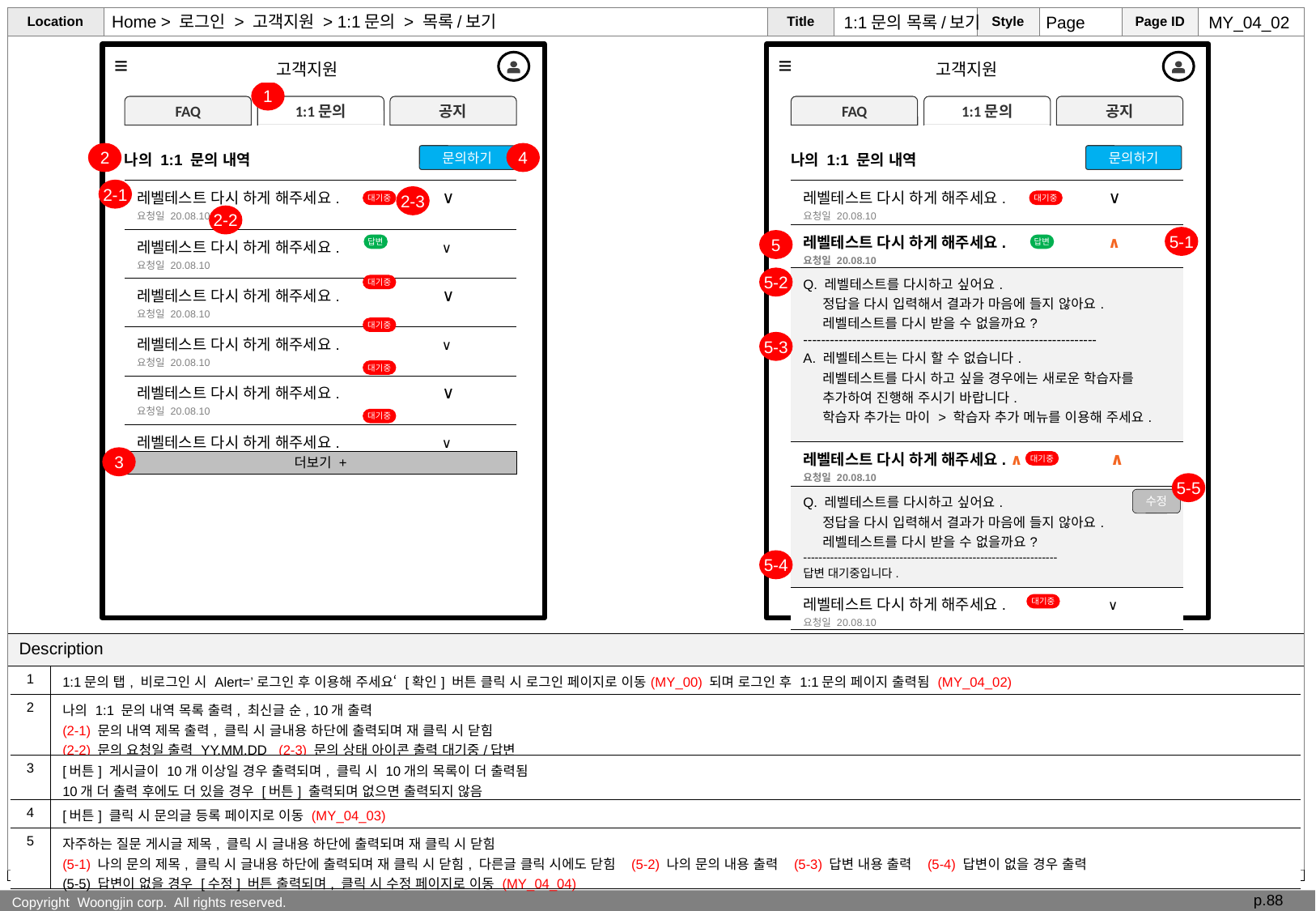

# Home > 로그인 > 고객지원 > 1:1문의 > 목록/보기
1:1문의 목록/보기
Page
MY_04_02
고객지원
|  | 고객지원 |
| --- | --- |
|  | 고객지원 |
| --- | --- |
1
FAQ
1:1문의
공지
FAQ
1:1문의
공지
2
4
문의하기
문의하기
나의 1:1 문의 내역
나의 1:1 문의 내역
2-1
| 레벨테스트 다시 하게 해주세요. ∨ 요청일 20.08.10 |
| --- |
| 레벨테스트 다시 하게 해주세요. ∨ 요청일 20.08.10 |
| 레벨테스트 다시 하게 해주세요. ∨ 요청일 20.08.10 |
| 레벨테스트 다시 하게 해주세요. ∨ 요청일 20.08.10 |
| 레벨테스트 다시 하게 해주세요. ∨ 요청일 20.08.10 |
| 레벨테스트 다시 하게 해주세요. ∨ 요청일 20.08.10 |
| 레벨테스트 다시 하게 해주세요. ∨ 요청일 20.08.10 |
| --- |
| 레벨테스트 다시 하게 해주세요. ∧ 요청일 20.08.10 |
| Q. 레벨테스트를 다시하고 싶어요. 정답을 다시 입력해서 결과가 마음에 들지 않아요. 레벨테스트를 다시 받을 수 없을까요? ------------------------------------------------------------------ A. 레벨테스트는 다시 할 수 없습니다. 레벨테스트를 다시 하고 싶을 경우에는 새로운 학습자를 추가하여 진행해 주시기 바랍니다. 학습자 추가는 마이 > 학습자 추가 메뉴를 이용해 주세요. 감사합니다. |
| 레벨테스트 다시 하게 해주세요. ∧ ∧ 요청일 20.08.10 |
| Q. 레벨테스트를 다시하고 싶어요. 정답을 다시 입력해서 결과가 마음에 들지 않아요. 레벨테스트를 다시 받을 수 없을까요? ------------------------------------------------------------------ 답변 대기중입니다. |
| 레벨테스트 다시 하게 해주세요. ∨ 요청일 20.08.10 |
2-3
대기중
대기중
2-2
5-1
5
답변
답변
5-2
대기중
대기중
5-3
대기중
대기중
3
더보기 +
대기중
5-5
수정
5-4
대기중
| 1 | 1:1문의 탭, 비로그인 시 Alert=’로그인 후 이용해 주세요‘ [확인] 버튼 클릭 시 로그인 페이지로 이동(MY\_00) 되며 로그인 후 1:1문의 페이지 출력됨 (MY\_04\_02) |
| --- | --- |
| 2 | 나의 1:1 문의 내역 목록 출력, 최신글 순, 10개 출력 (2-1) 문의 내역 제목 출력, 클릭 시 글내용 하단에 출력되며 재 클릭 시 닫힘 (2-2) 문의 요청일 출력 YY.MM.DD (2-3) 문의 상태 아이콘 출력 대기중/답변 |
| 3 | [버튼] 게시글이 10개 이상일 경우 출력되며, 클릭 시 10개의 목록이 더 출력됨 10개 더 출력 후에도 더 있을 경우 [버튼] 출력되며 없으면 출력되지 않음 |
| 4 | [버튼] 클릭 시 문의글 등록 페이지로 이동 (MY\_04\_03) |
| 5 | 자주하는 질문 게시글 제목, 클릭 시 글내용 하단에 출력되며 재 클릭 시 닫힘 (5-1) 나의 문의 제목, 클릭 시 글내용 하단에 출력되며 재 클릭 시 닫힘, 다른글 클릭 시에도 닫힘 (5-2) 나의 문의 내용 출력 (5-3) 답변 내용 출력 (5-4) 답변이 없을 경우 출력 (5-5) 답변이 없을 경우 [수정] 버튼 출력되며, 클릭 시 수정 페이지로 이동 (MY\_04\_04) |